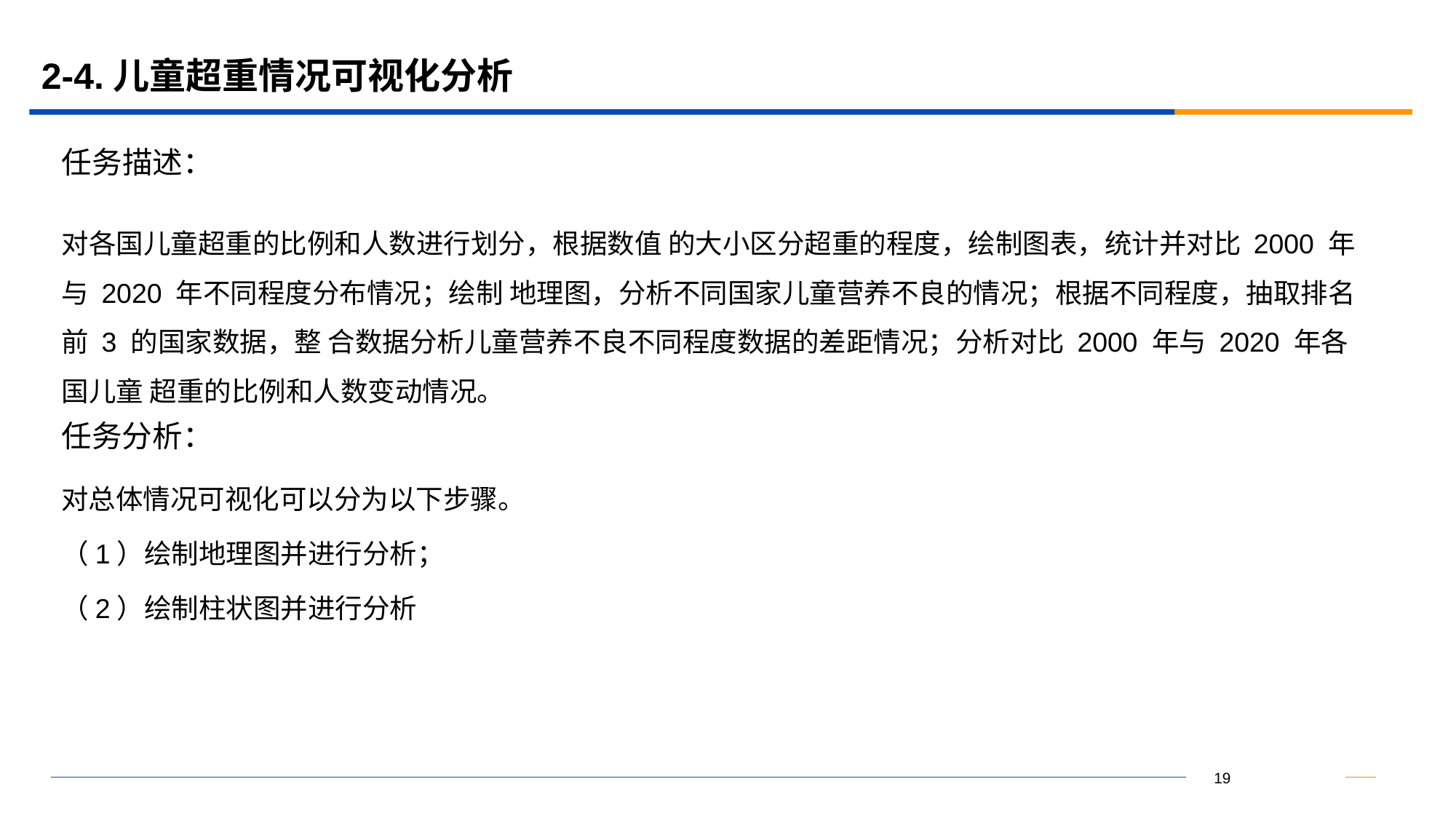

# 2-4.儿童超重情况可视化分析
任务描述：
对各国儿童超重的比例和人数进行划分，根据数值 的大小区分超重的程度，绘制图表，统计并对比 2000 年与 2020 年不同程度分布情况；绘制 地理图，分析不同国家儿童营养不良的情况；根据不同程度，抽取排名前 3 的国家数据，整 合数据分析儿童营养不良不同程度数据的差距情况；分析对比 2000 年与 2020 年各国儿童 超重的比例和人数变动情况。

任务分析：
对总体情况可视化可以分为以下步骤。
（1）绘制地理图并进行分析；
（2）绘制柱状图并进行分析